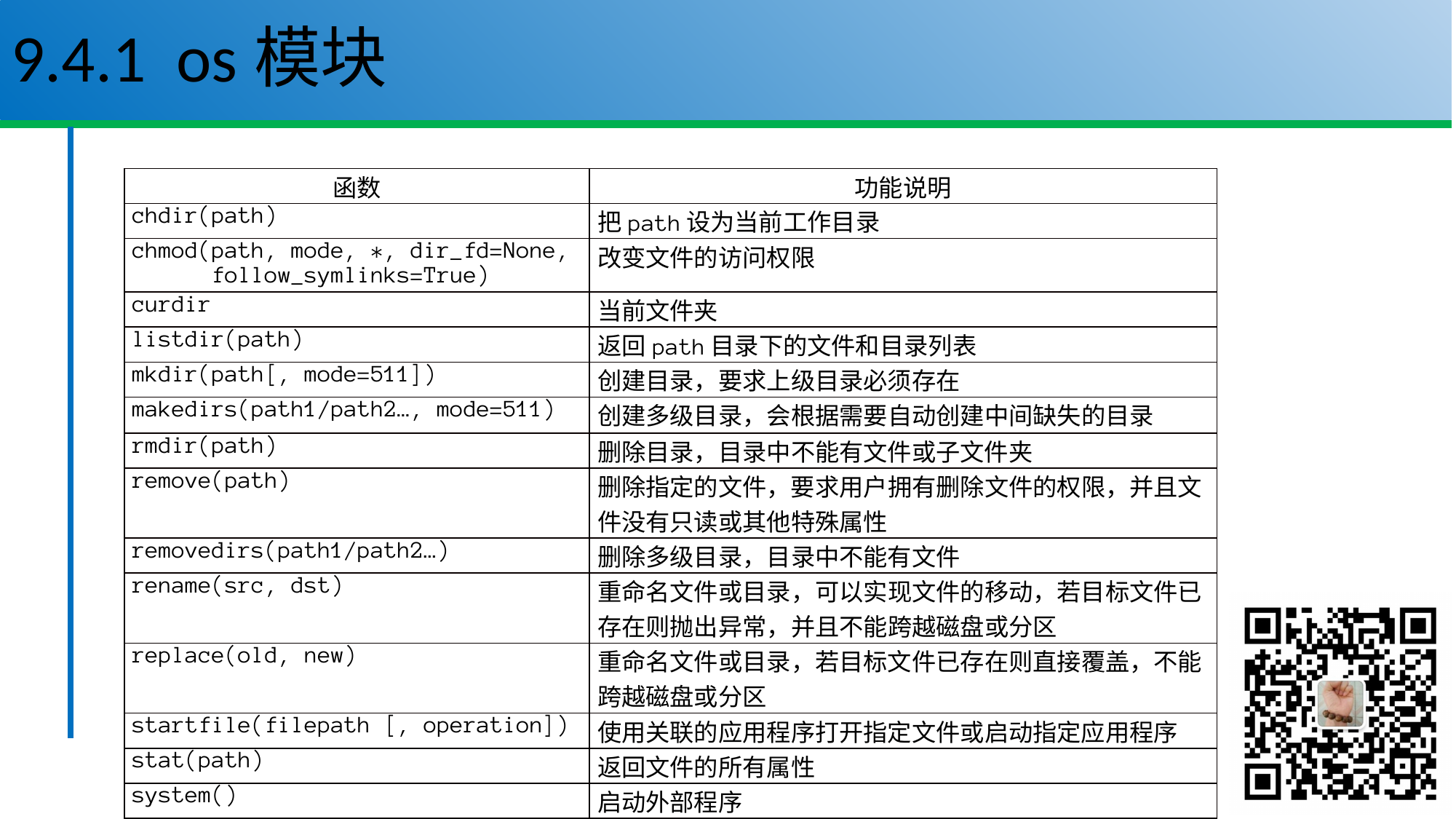

# 9.4.1  os模块
| 函数 | 功能说明 |
| --- | --- |
| chdir(path) | 把path设为当前工作目录 |
| chmod(path, mode, \*, dir\_fd=None, follow\_symlinks=True) | 改变文件的访问权限 |
| curdir | 当前文件夹 |
| listdir(path) | 返回path目录下的文件和目录列表 |
| mkdir(path[, mode=511]) | 创建目录，要求上级目录必须存在 |
| makedirs(path1/path2…, mode=511) | 创建多级目录，会根据需要自动创建中间缺失的目录 |
| rmdir(path) | 删除目录，目录中不能有文件或子文件夹 |
| remove(path) | 删除指定的文件，要求用户拥有删除文件的权限，并且文件没有只读或其他特殊属性 |
| removedirs(path1/path2…) | 删除多级目录，目录中不能有文件 |
| rename(src, dst) | 重命名文件或目录，可以实现文件的移动，若目标文件已存在则抛出异常，并且不能跨越磁盘或分区 |
| replace(old, new) | 重命名文件或目录，若目标文件已存在则直接覆盖，不能跨越磁盘或分区 |
| startfile(filepath [, operation]) | 使用关联的应用程序打开指定文件或启动指定应用程序 |
| stat(path) | 返回文件的所有属性 |
| system() | 启动外部程序 |
16